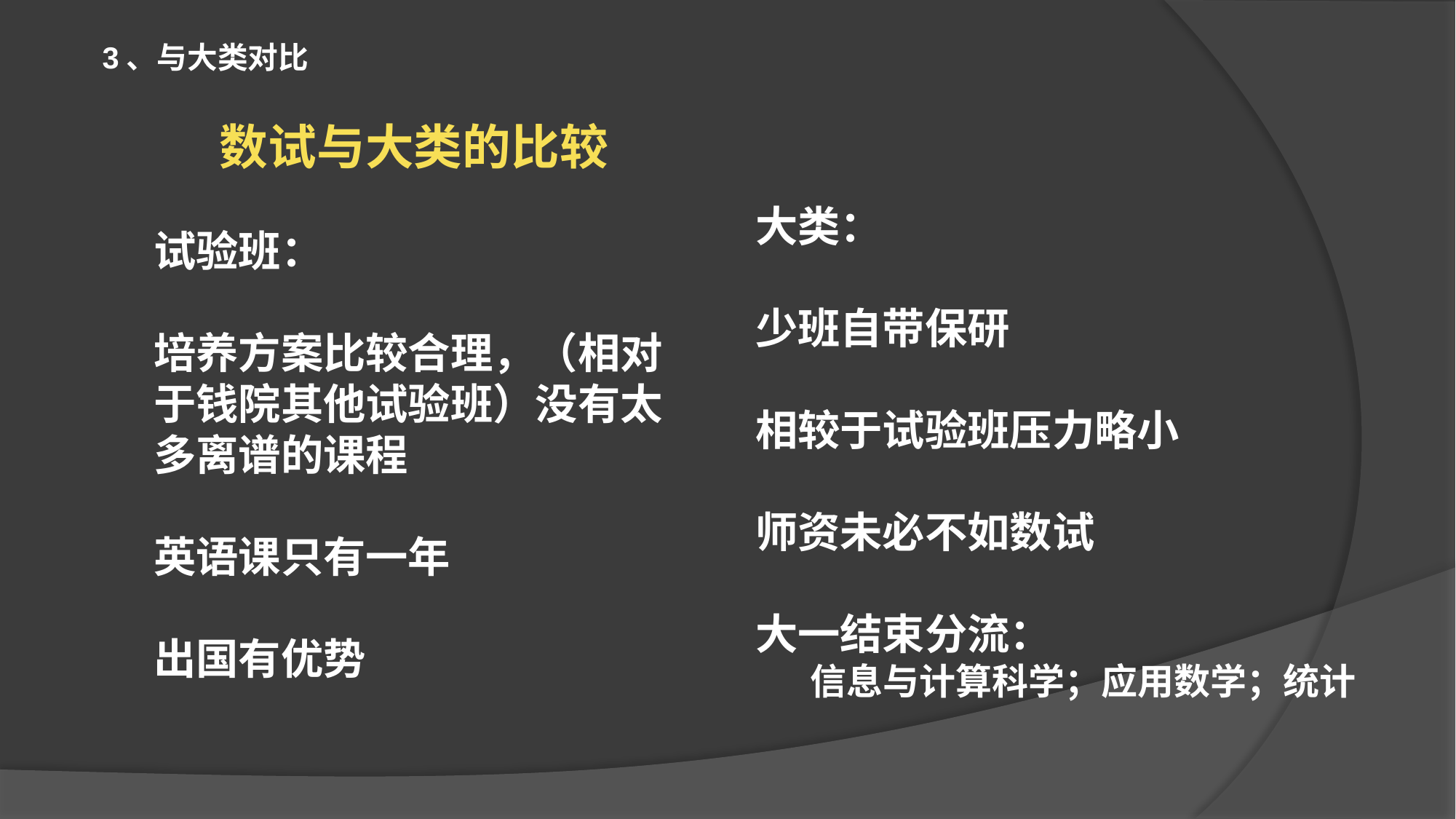

3、与大类对比
# 数试与大类的比较
大类：

少班自带保研

相较于试验班压力略小

师资未必不如数试

大一结束分流：
信息与计算科学；应用数学；统计

试验班：

培养方案比较合理，（相对于钱院其他试验班）没有太多离谱的课程

英语课只有一年

出国有优势